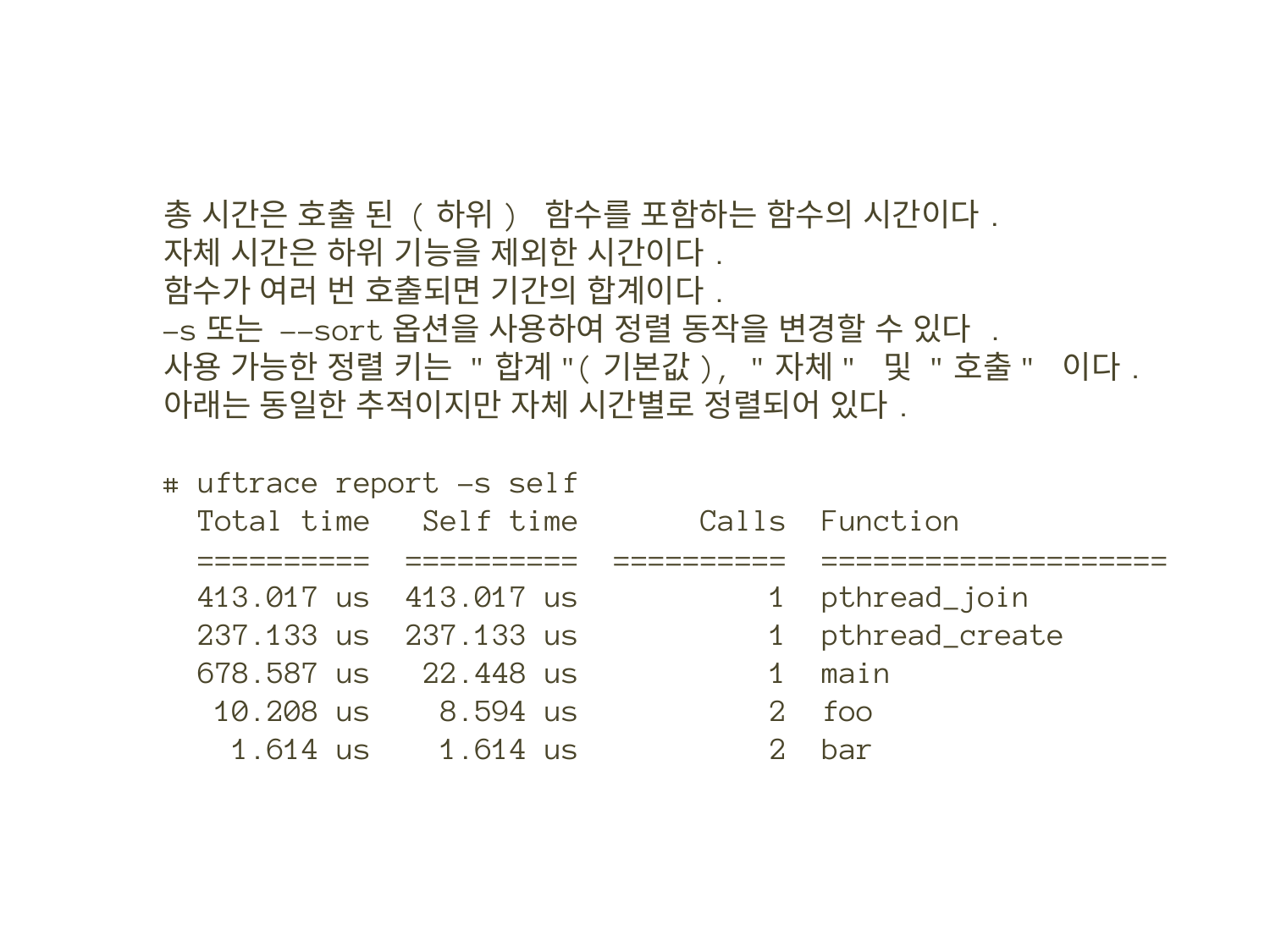

총 시간은 호출 된 (하위) 함수를 포함하는 함수의 시간이다.
자체 시간은 하위 기능을 제외한 시간이다.
함수가 여러 번 호출되면 기간의 합계이다.
-s또는 --sort옵션을 사용하여 정렬 동작을 변경할 수 있다 .
사용 가능한 정렬 키는 "합계"(기본값), "자체" 및 "호출" 이다.
아래는 동일한 추적이지만 자체 시간별로 정렬되어 있다.

# uftrace report -s self
  Total time   Self time       Calls  Function
  ==========  ==========  ==========  ====================
  413.017 us  413.017 us           1  pthread_join
  237.133 us  237.133 us           1  pthread_create
  678.587 us   22.448 us           1  main
   10.208 us    8.594 us           2  foo
    1.614 us    1.614 us           2  bar